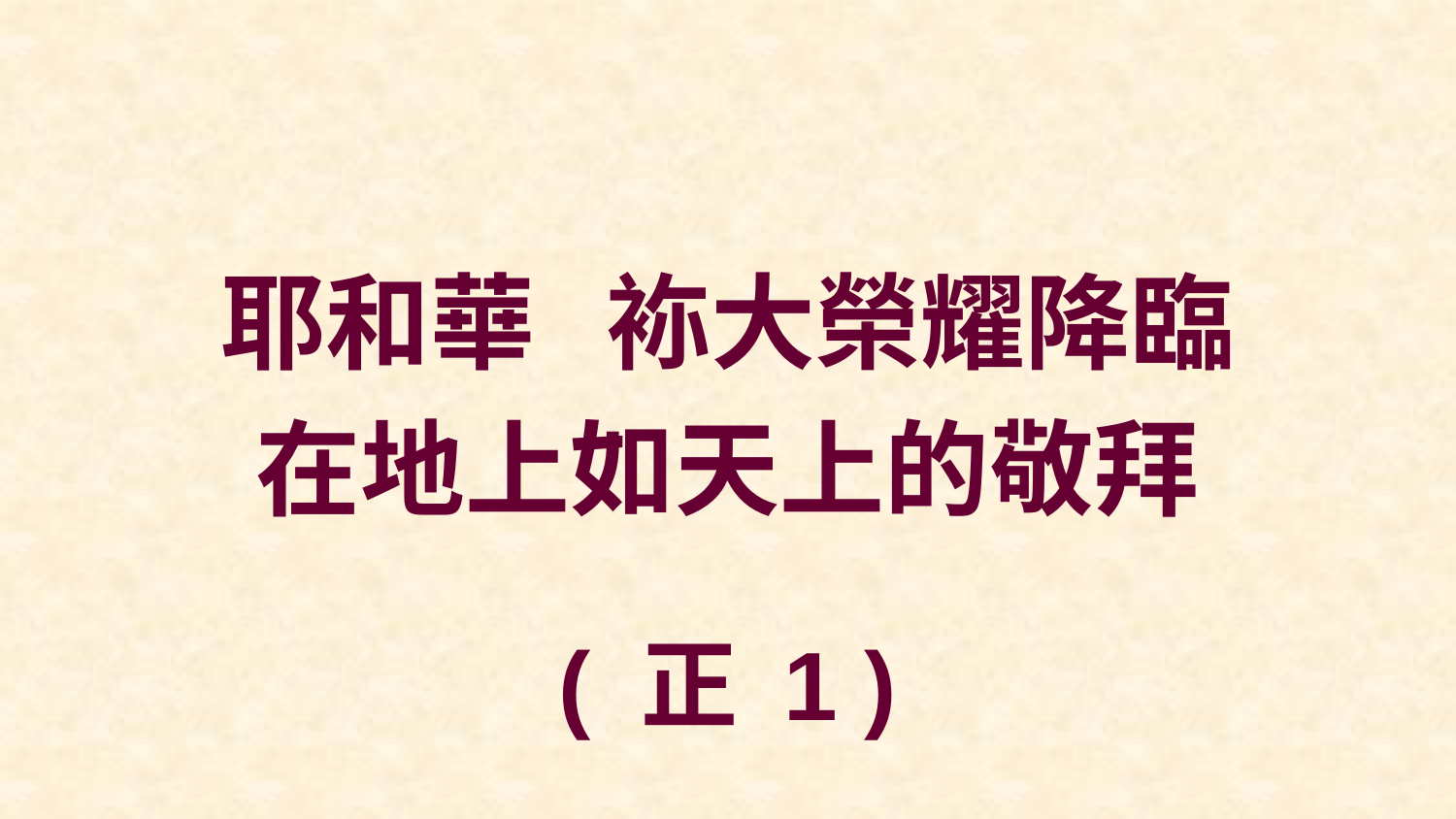

耶和華   袮大榮耀降臨
在地上如天上的敬拜
( 正 1 )